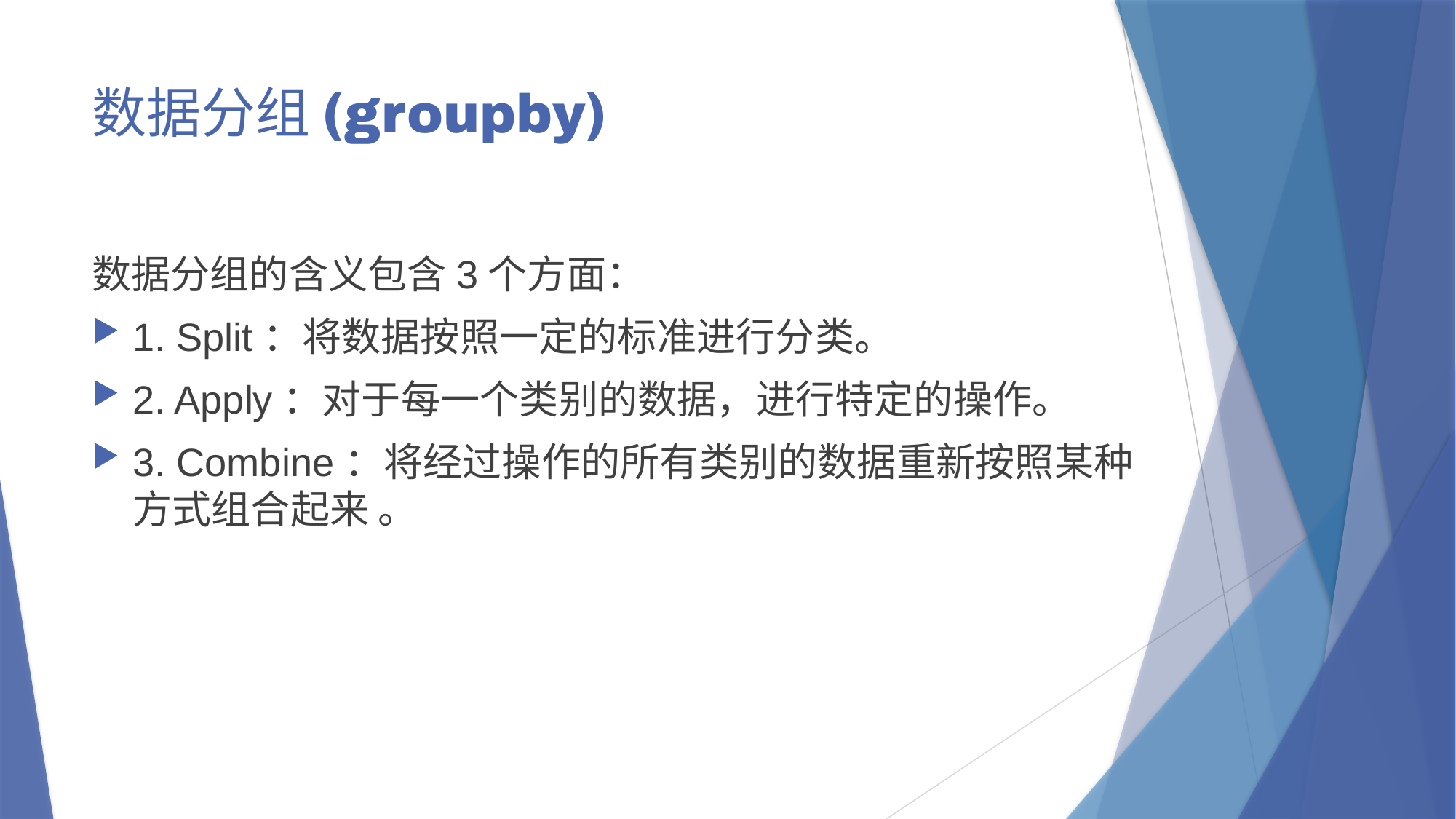

# 数据分组(groupby)

数据分组的含义包含3个方面：
1. Split：将数据按照一定的标准进行分类。
2. Apply：对于每一个类别的数据，进行特定的操作。
3. Combine：将经过操作的所有类别的数据重新按照某种方式组合起来 。